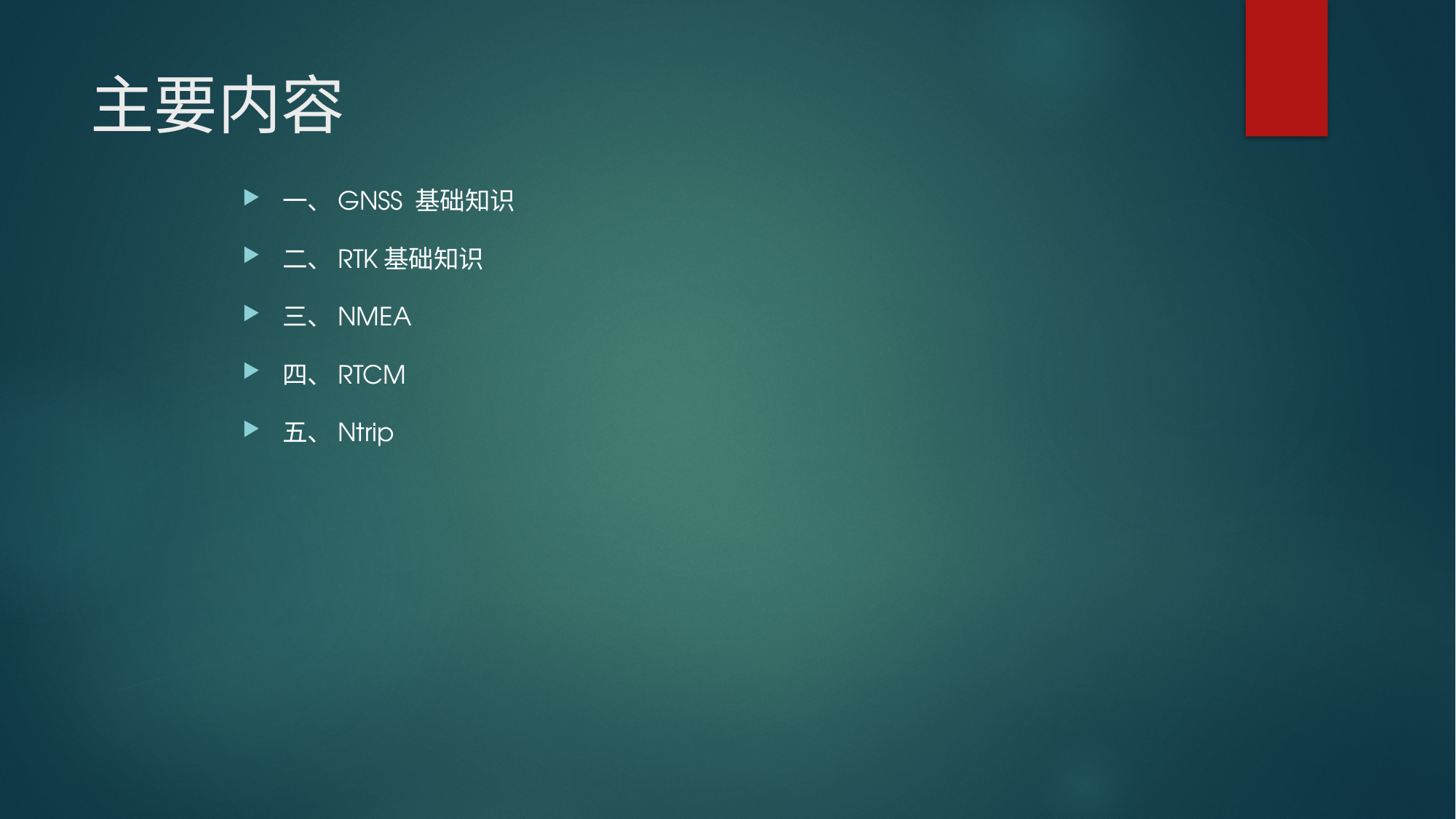

# 主要内容
一、GNSS 基础知识
二、RTK基础知识
三、NMEA
四、RTCM
五、Ntrip